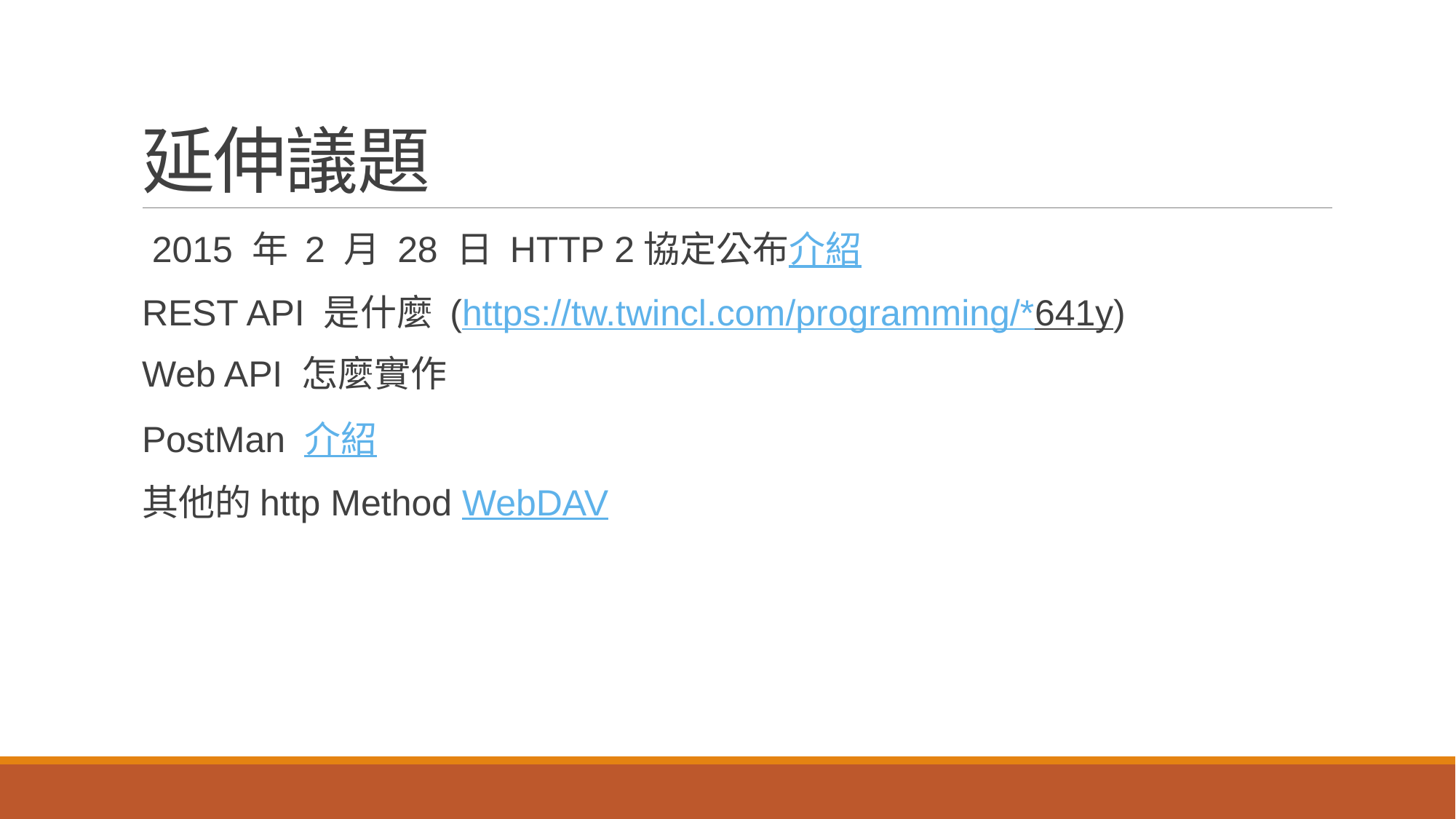

# 延伸議題
 2015 年 2 月 28 日 HTTP 2協定公布介紹
REST API 是什麼 (https://tw.twincl.com/programming/*641y)
Web API 怎麼實作
PostMan 介紹
其他的http Method WebDAV